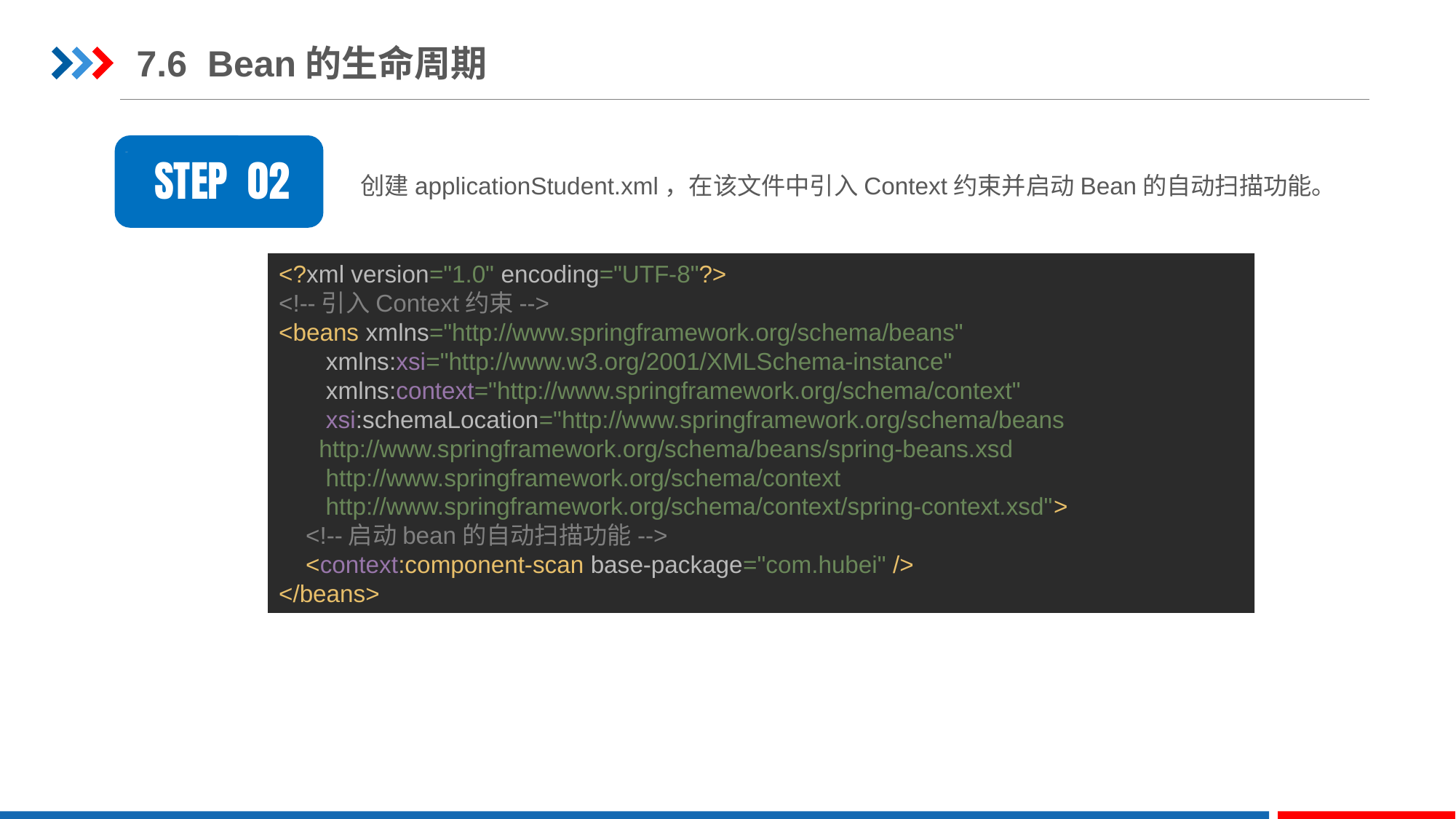

7.6  Bean的生命周期

创建applicationStudent.xml，在该文件中引入Context约束并启动Bean的自动扫描功能。
STEP  02
<?xml version="1.0" encoding="UTF-8"?>
<!--引入Context约束-->
<beans xmlns="http://www.springframework.org/schema/beans"
       xmlns:xsi="http://www.w3.org/2001/XMLSchema-instance"
       xmlns:context="http://www.springframework.org/schema/context"
       xsi:schemaLocation="http://www.springframework.org/schema/beans
      http://www.springframework.org/schema/beans/spring-beans.xsd
       http://www.springframework.org/schema/context
       http://www.springframework.org/schema/context/spring-context.xsd">
    <!--启动bean的自动扫描功能-->
    <context:component-scan base-package="com.hubei" />
</beans>